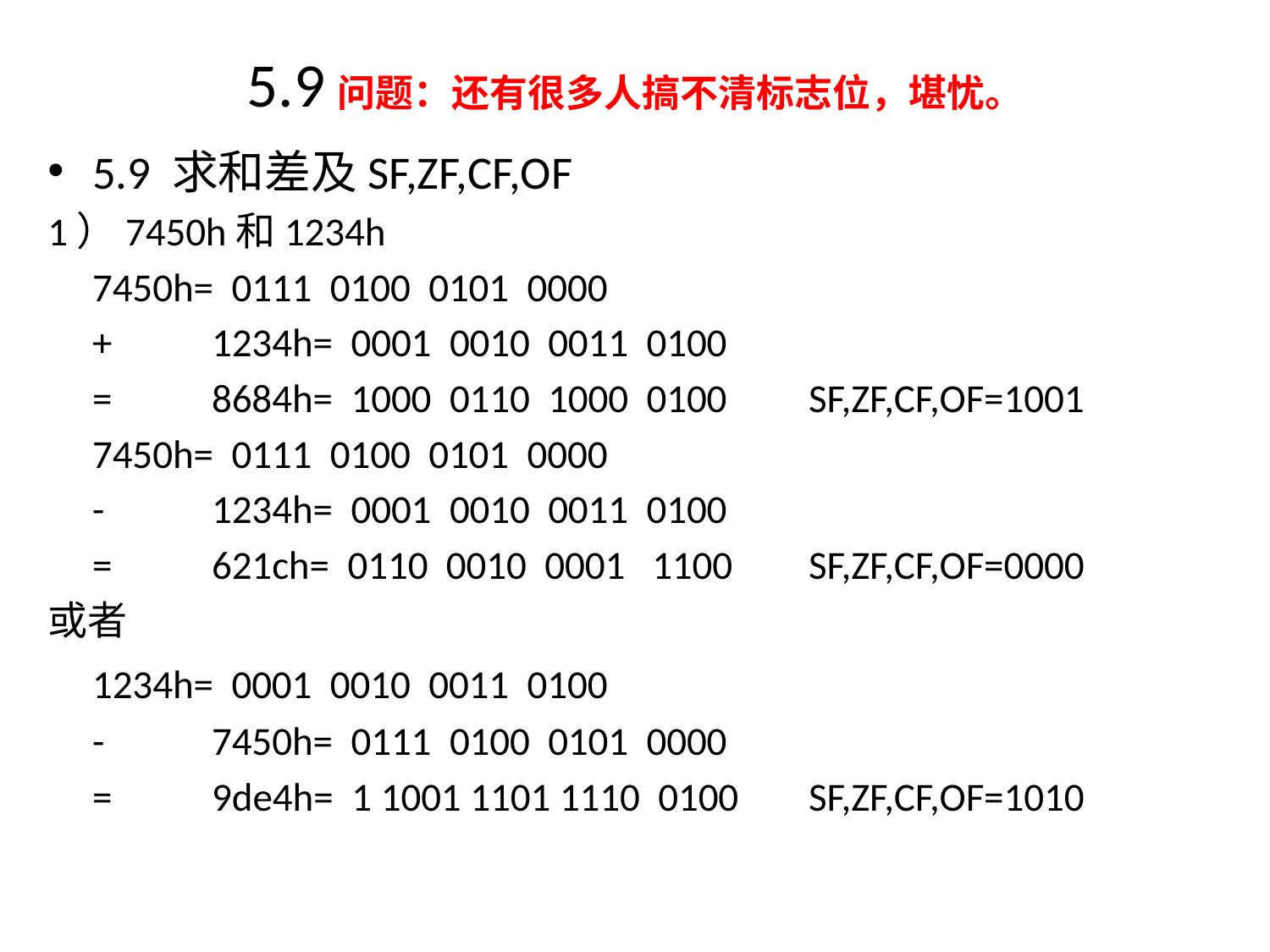

# 5.9问题：还有很多人搞不清标志位，堪忧。
5.9 求和差及SF,ZF,CF,OF
1）7450h和1234h
		7450h=  0111  0100  0101  0000
	+	1234h=  0001  0010  0011  0100
	=	8684h=  1000  0110  1000  0100		SF,ZF,CF,OF=1001
		7450h=  0111  0100  0101  0000
	-	1234h=  0001  0010  0011  0100
	=	621ch=  0110  0010  0001   1100		SF,ZF,CF,OF=0000
或者
		1234h=  0001  0010  0011  0100
	-	7450h=  0111  0100  0101  0000
	=	9de4h=  1 1001 1101 1110  0100		SF,ZF,CF,OF=1010